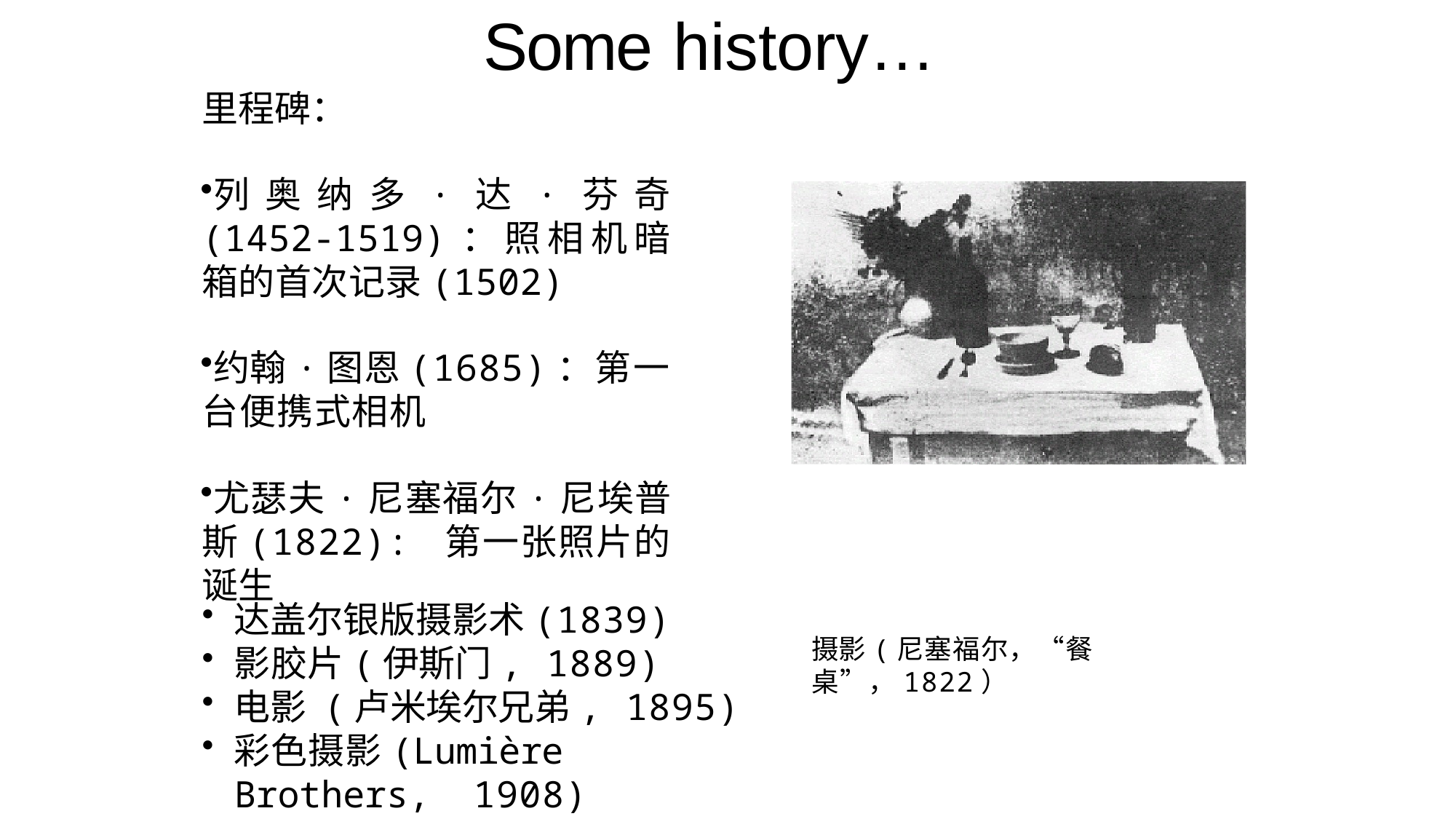

# Some history…
里程碑：
列奥纳多·达·芬奇 (1452-1519)：照相机暗箱的首次记录(1502)
约翰·图恩(1685)：第一台便携式相机
尤瑟夫·尼塞福尔·尼埃普斯(1822): 第一张照片的诞生

达盖尔银版摄影术(1839)
影胶片(伊斯门, 1889)
电影 (卢米埃尔兄弟, 1895)
彩色摄影(Lumière Brothers,  1908)
摄影(尼塞福尔，“餐桌”，1822）